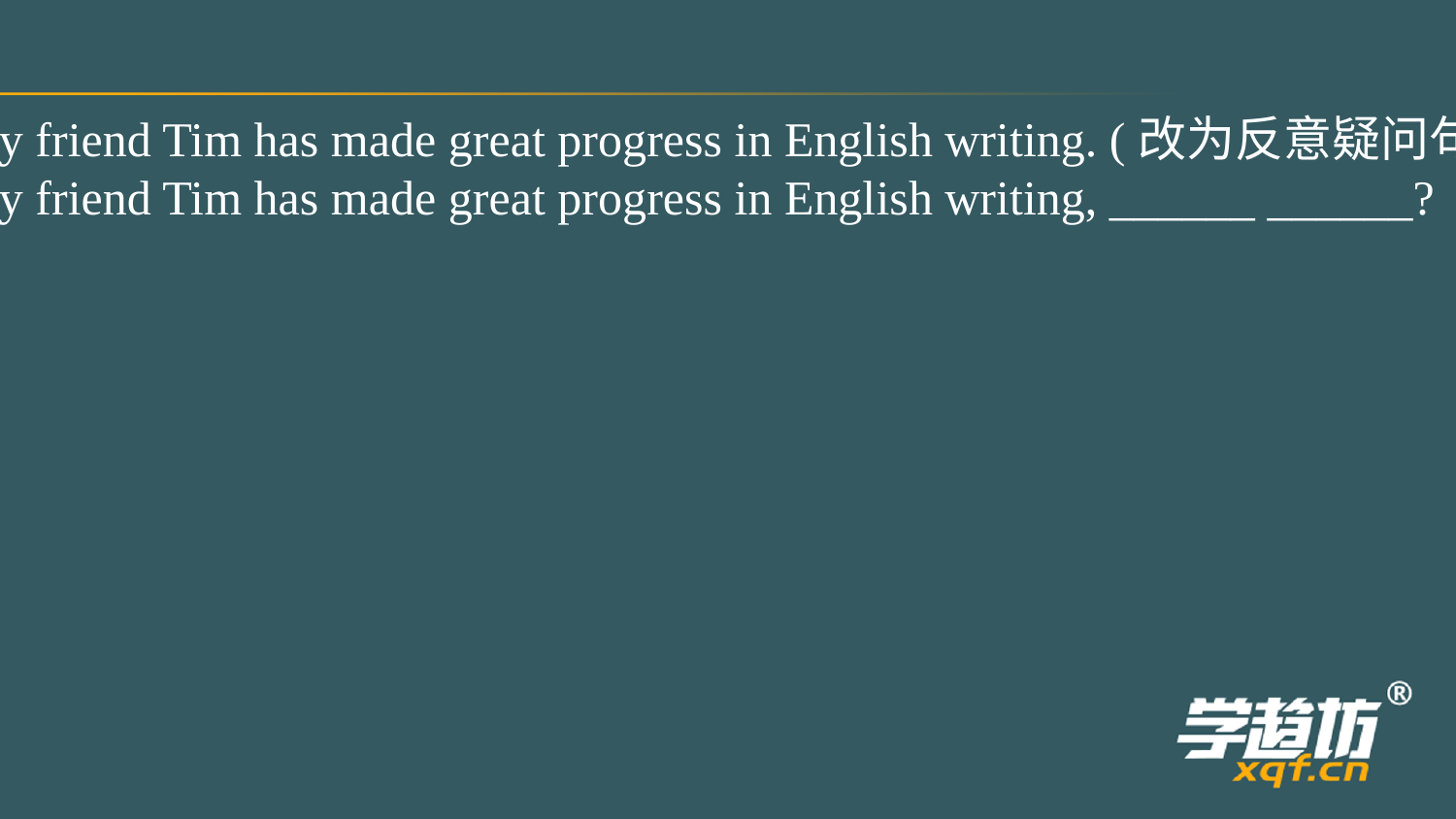

My friend Tim has made great progress in English writing. (改为反意疑问句)
My friend Tim has made great progress in English writing, ______ ______?